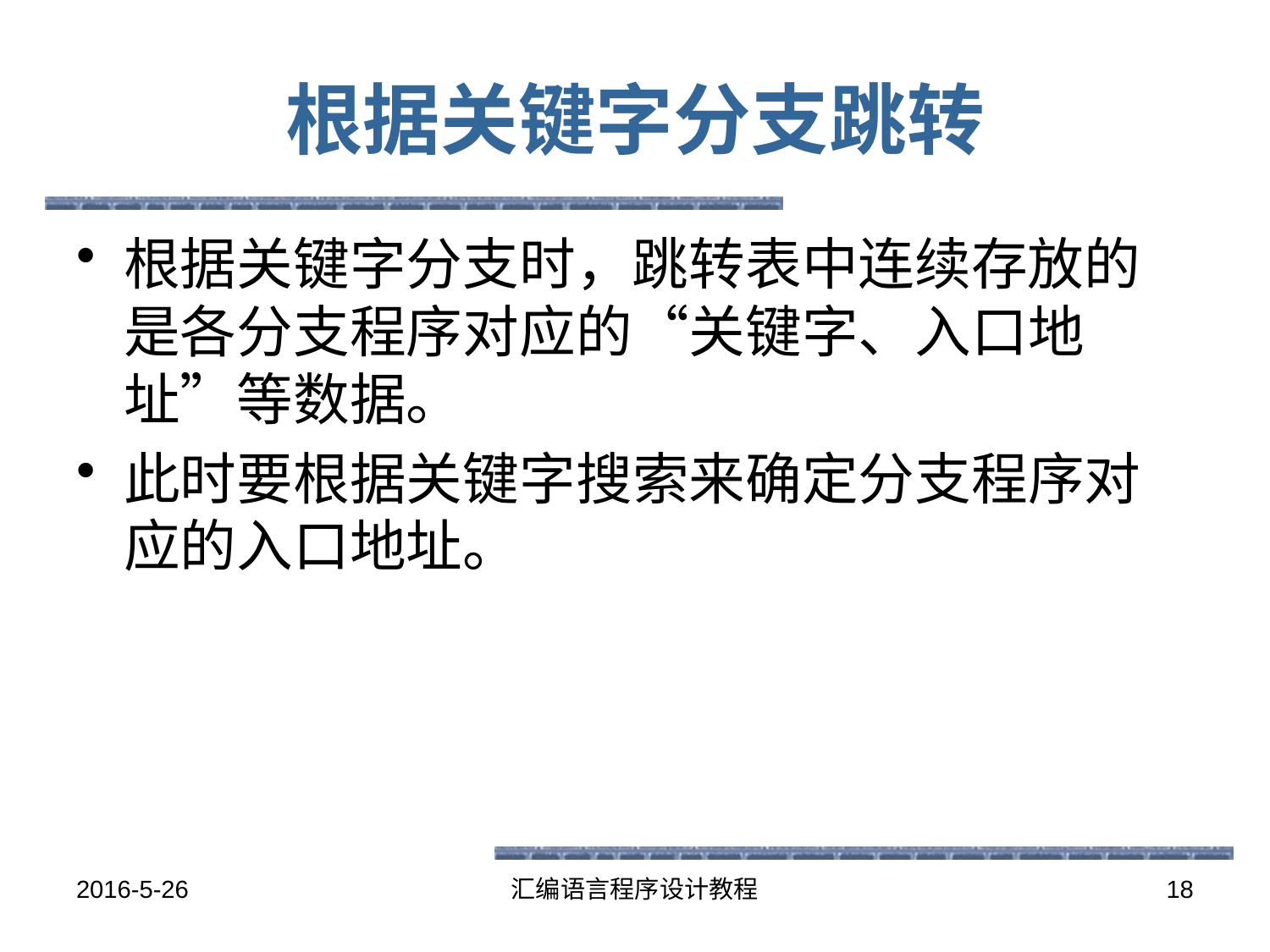

# 根据关键字分支跳转
根据关键字分支时，跳转表中连续存放的是各分支程序对应的“关键字、入口地址”等数据。
此时要根据关键字搜索来确定分支程序对应的入口地址。
2016-5-26
汇编语言程序设计教程
18